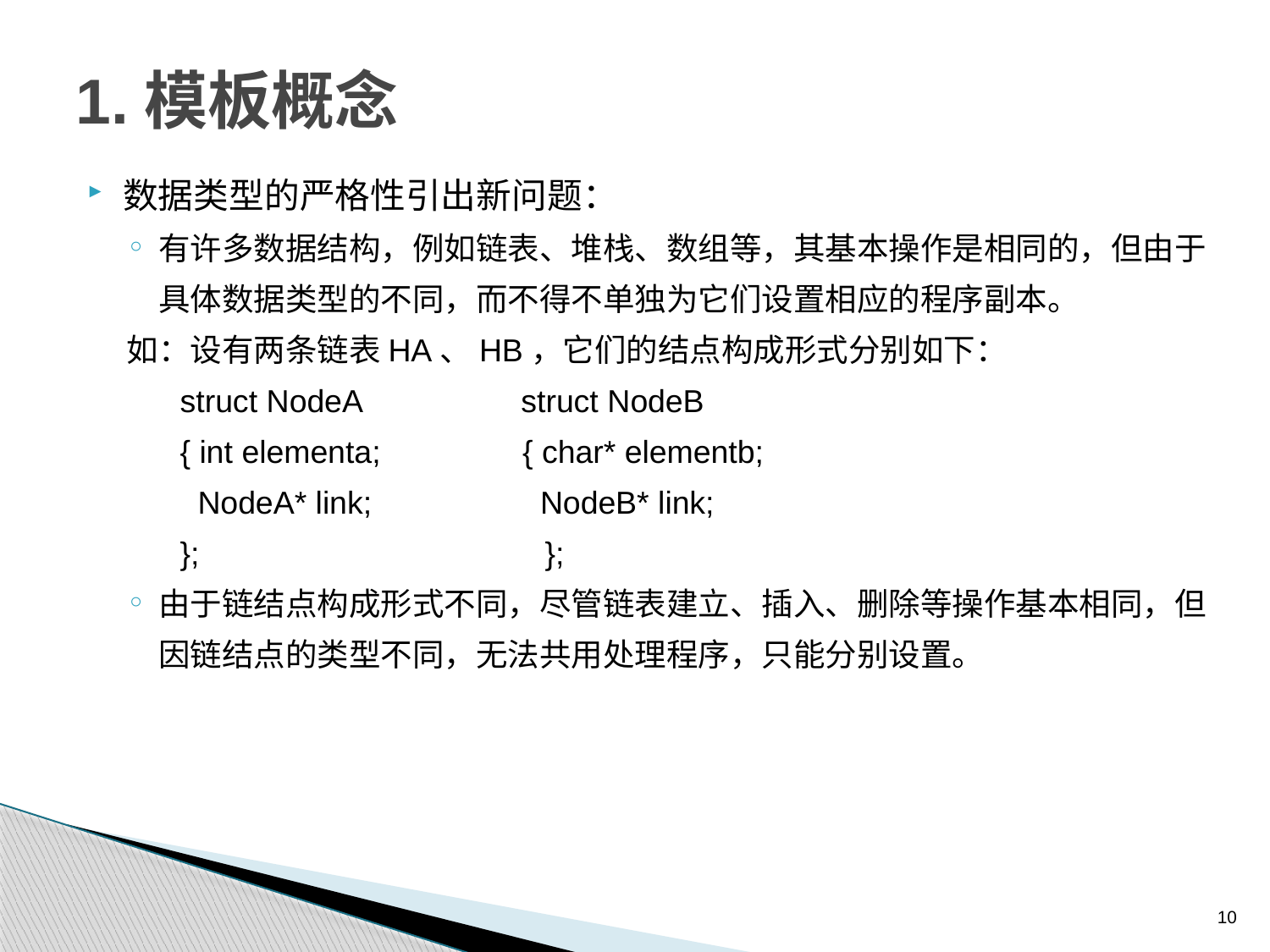

# 1.模板概念
数据类型的严格性引出新问题：
有许多数据结构，例如链表、堆栈、数组等，其基本操作是相同的，但由于具体数据类型的不同，而不得不单独为它们设置相应的程序副本。
如：设有两条链表HA、HB，它们的结点构成形式分别如下：
      struct NodeA                  struct NodeB
      { int elementa;                { char* elementb;
        NodeA* link;                   NodeB* link;
      };                                       };
由于链结点构成形式不同，尽管链表建立、插入、删除等操作基本相同，但因链结点的类型不同，无法共用处理程序，只能分别设置。

10